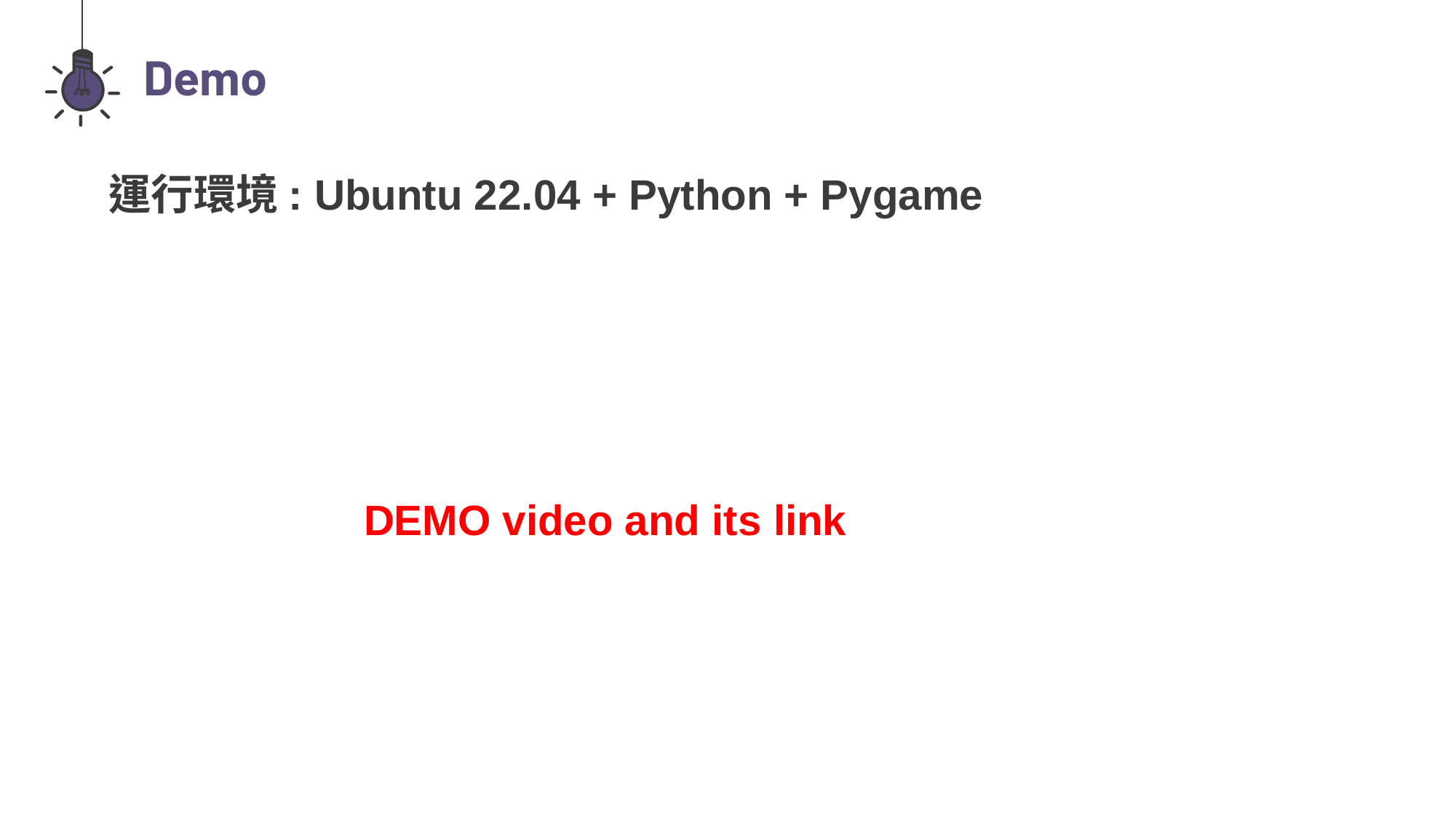

Demo
運行環境: Ubuntu 22.04 + Python + Pygame
DEMO video and its link